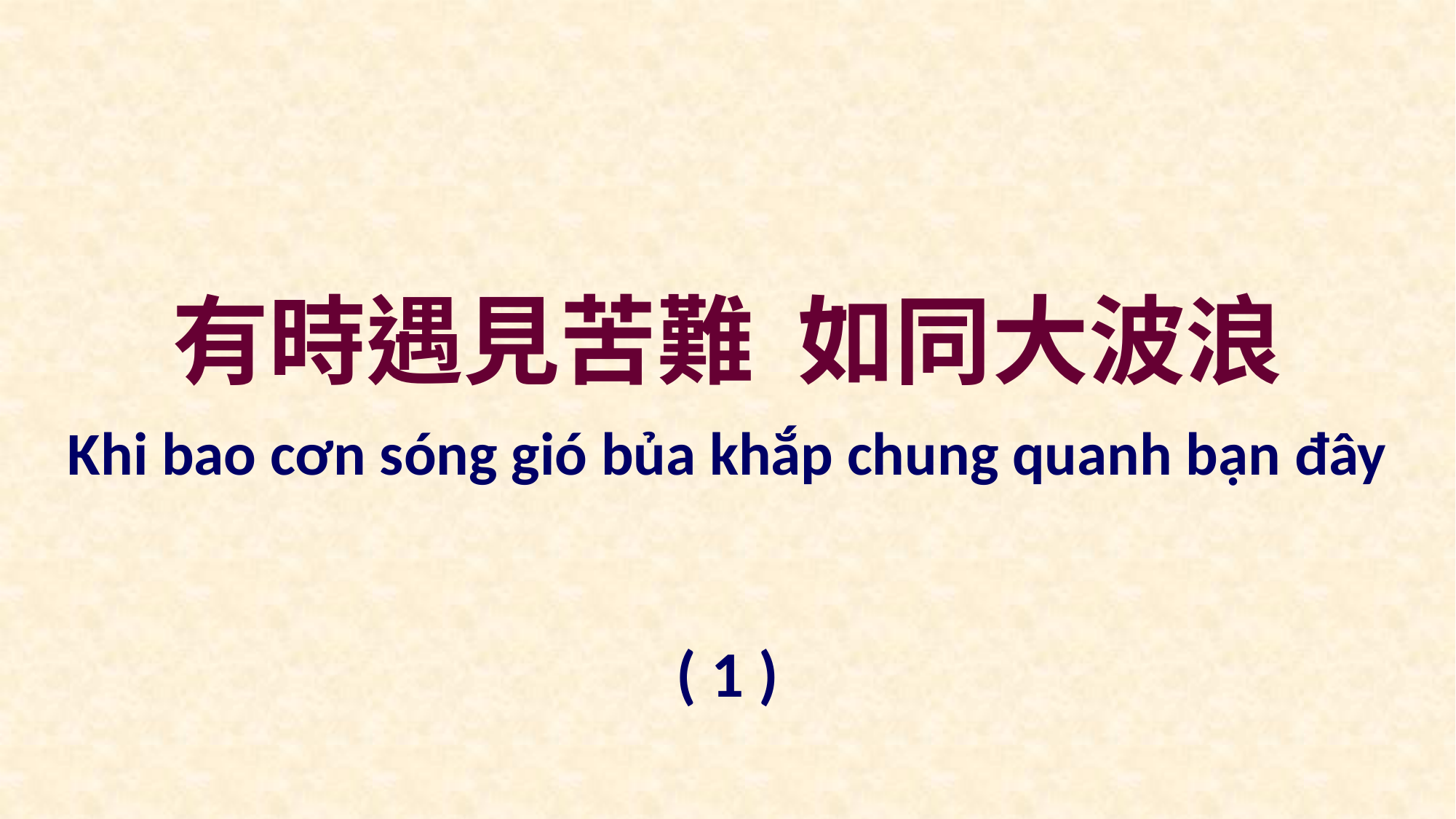

有時遇見苦難  如同大波浪
Khi bao cơn sóng gió bủa khắp chung quanh bạn đây
( 1 )